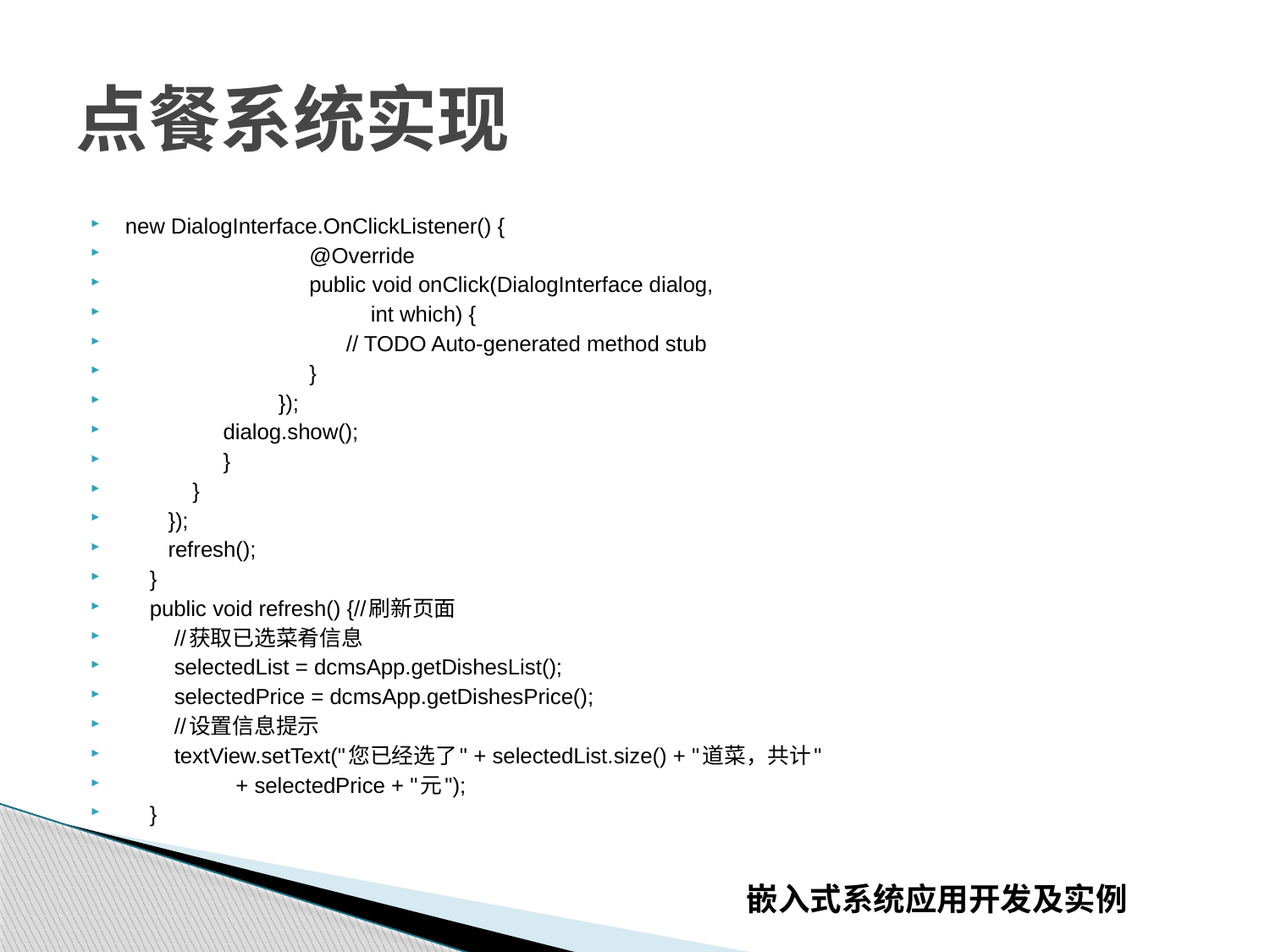

# 点餐系统实现
new DialogInterface.OnClickListener() {
                              @Override
                              public void onClick(DialogInterface dialog,
                                        int which) {
                                    // TODO Auto-generated method stub
                              }
                         });
                dialog.show();
                }
           }
       });
       refresh();
    }
    public void refresh() {//刷新页面
        //获取已选菜肴信息
        selectedList = dcmsApp.getDishesList();
        selectedPrice = dcmsApp.getDishesPrice();
        //设置信息提示
        textView.setText("您已经选了" + selectedList.size() + "道菜，共计"
                  + selectedPrice + "元");
    }
嵌入式系统应用开发及实例